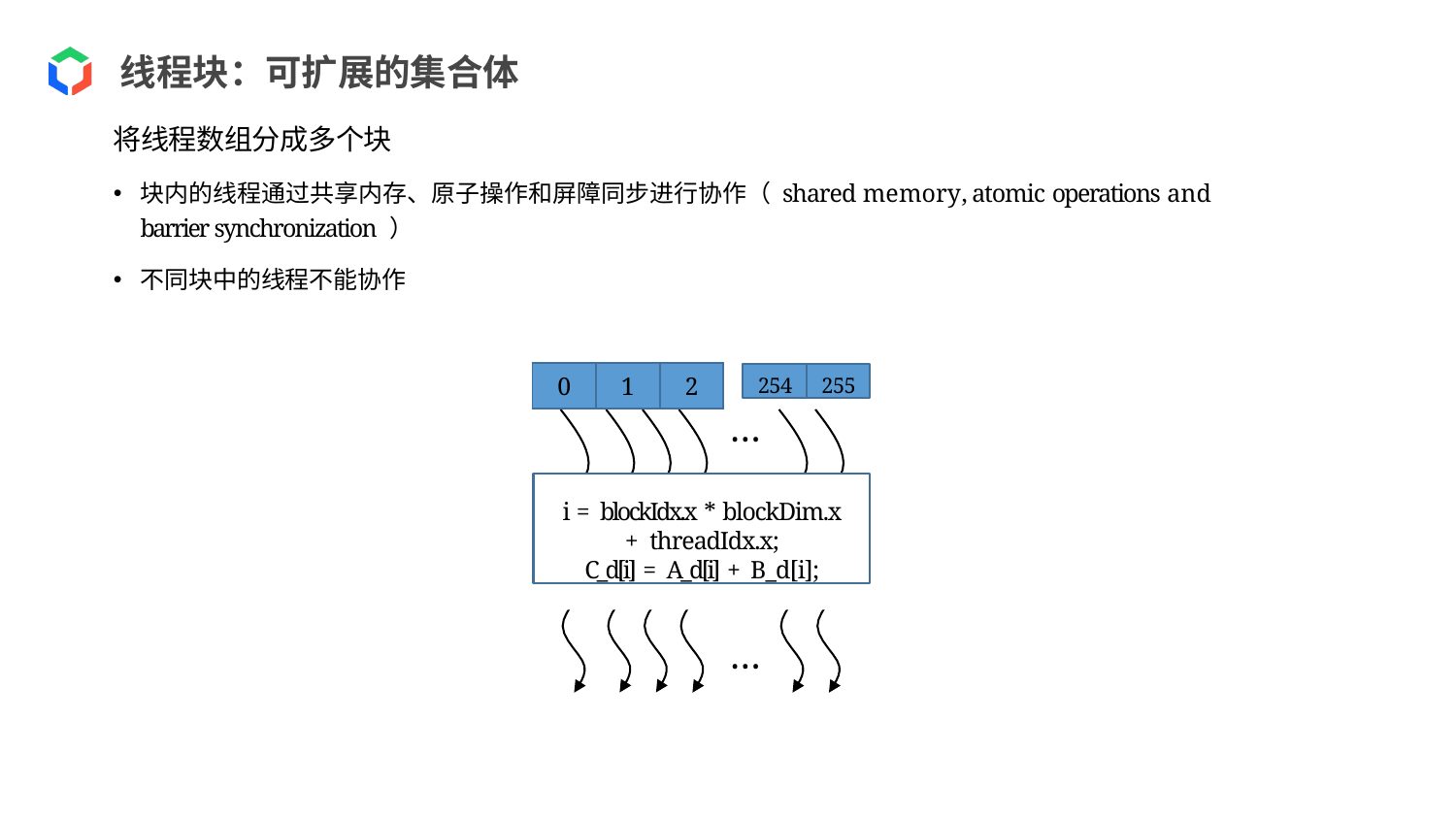

# 线程块：可扩展的集合体
将线程数组分成多个块
块内的线程通过共享内存、原子操作和屏障同步进行协作（ shared memory, atomic operations and barrier synchronization ）
不同块中的线程不能协作
| 0 | 1 | 2 |
| --- | --- | --- |
254
255
…

i = blockIdx.x * blockDim.x + threadIdx.x;
C_d[i] = A_d[i] + B_d[i];
…